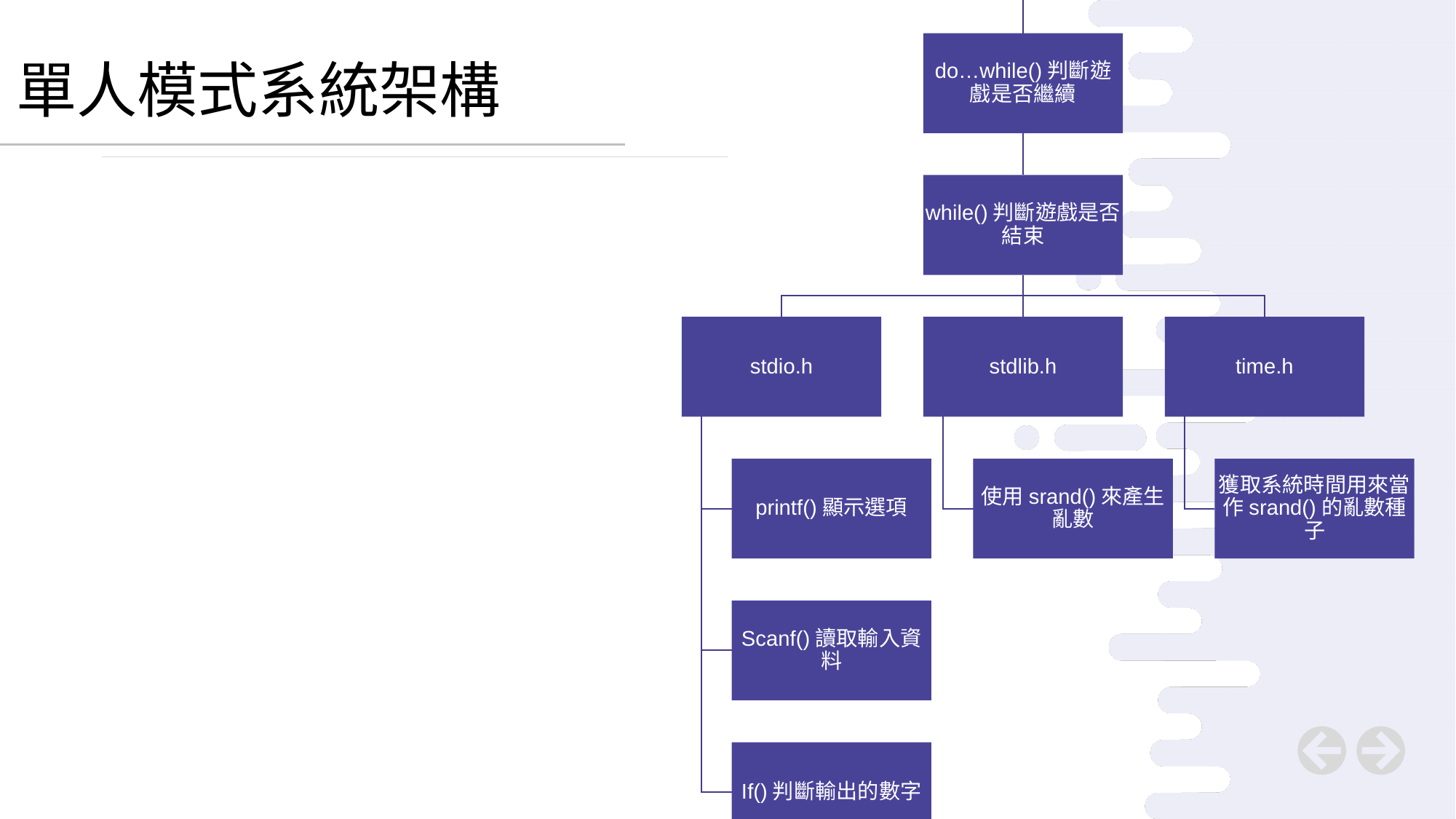

引入函式
do…while()判斷遊戲是否繼續
while()判斷遊戲是否結束
stdio.h
printf()顯示選項
Scanf()讀取輸入資料
If()判斷輸出的數字
stdlib.h
使用srand()來產生亂數
time.h
獲取系統時間用來當作srand()的亂數種子
單人模式系統架構